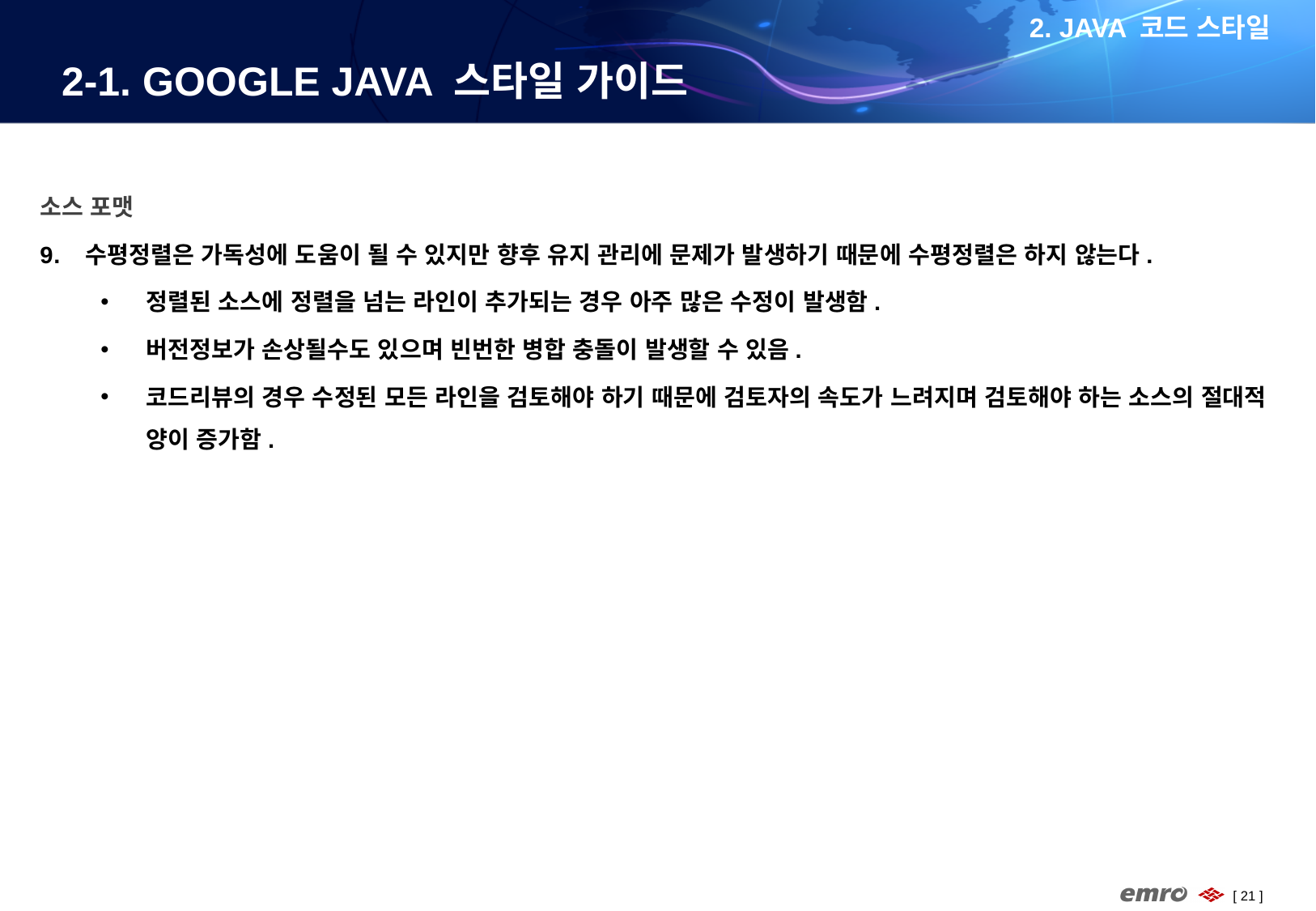

2. JAVA 코드 스타일
# 2-1. GOOGLE JAVA 스타일 가이드
소스 포맷
수평정렬은 가독성에 도움이 될 수 있지만 향후 유지 관리에 문제가 발생하기 때문에 수평정렬은 하지 않는다.
정렬된 소스에 정렬을 넘는 라인이 추가되는 경우 아주 많은 수정이 발생함.
버전정보가 손상될수도 있으며 빈번한 병합 충돌이 발생할 수 있음.
코드리뷰의 경우 수정된 모든 라인을 검토해야 하기 때문에 검토자의 속도가 느려지며 검토해야 하는 소스의 절대적 양이 증가함.